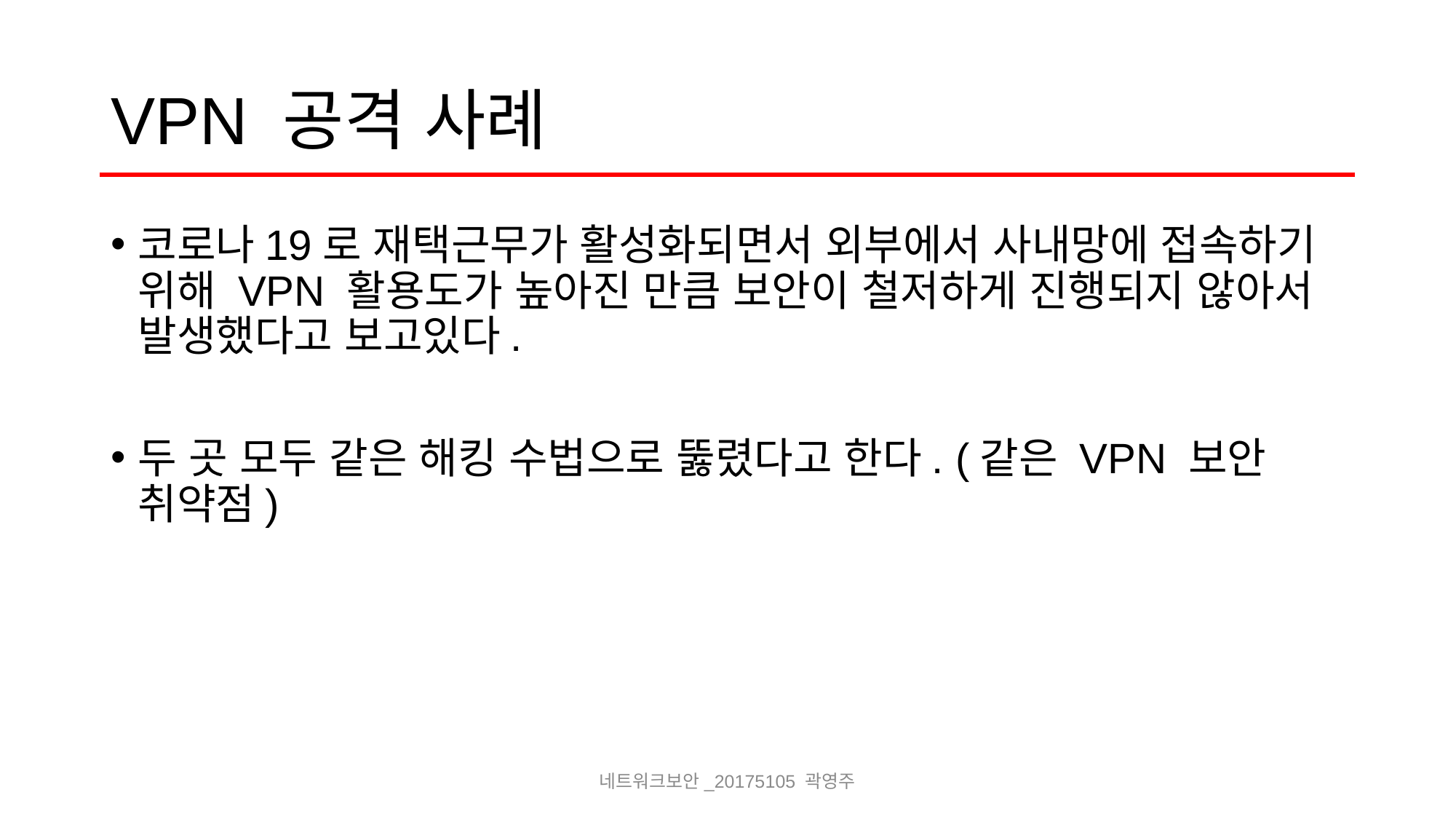

# VPN 공격 사례
코로나19로 재택근무가 활성화되면서 외부에서 사내망에 접속하기 위해 VPN 활용도가 높아진 만큼 보안이 철저하게 진행되지 않아서 발생했다고 보고있다.

두 곳 모두 같은 해킹 수법으로 뚫렸다고 한다. (같은 VPN 보안 취약점)

네트워크보안_20175105 곽영주